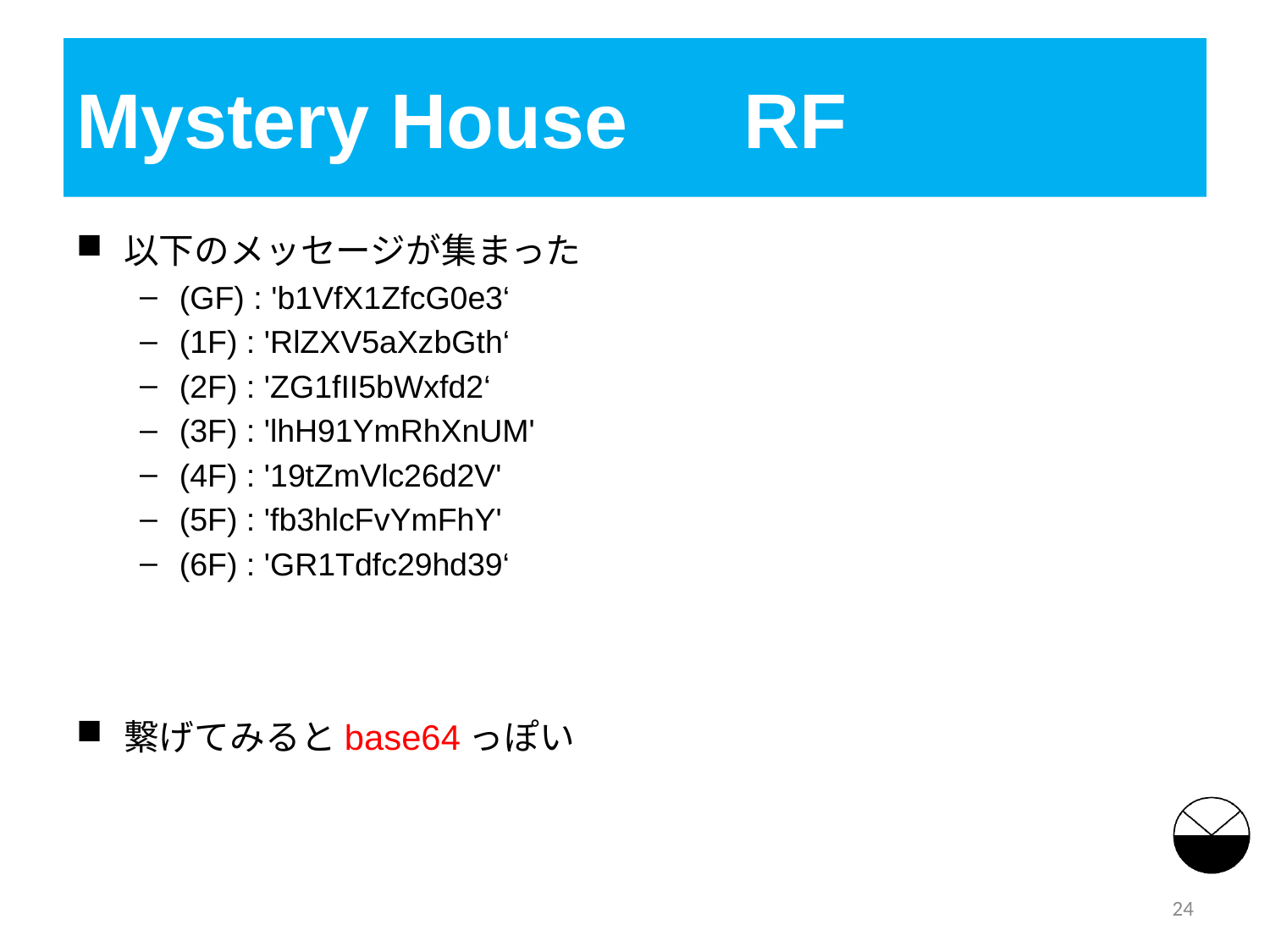

# Mystery House　RF
以下のメッセージが集まった
(GF) : 'b1VfX1ZfcG0e3‘
(1F) : 'RlZXV5aXzbGth‘
(2F) : 'ZG1fII5bWxfd2‘
(3F) : 'lhH91YmRhXnUM'
(4F) : '19tZmVlc26d2V'
(5F) : 'fb3hlcFvYmFhY'
(6F) : 'GR1Tdfc29hd39‘

繋げてみるとbase64っぽい

24